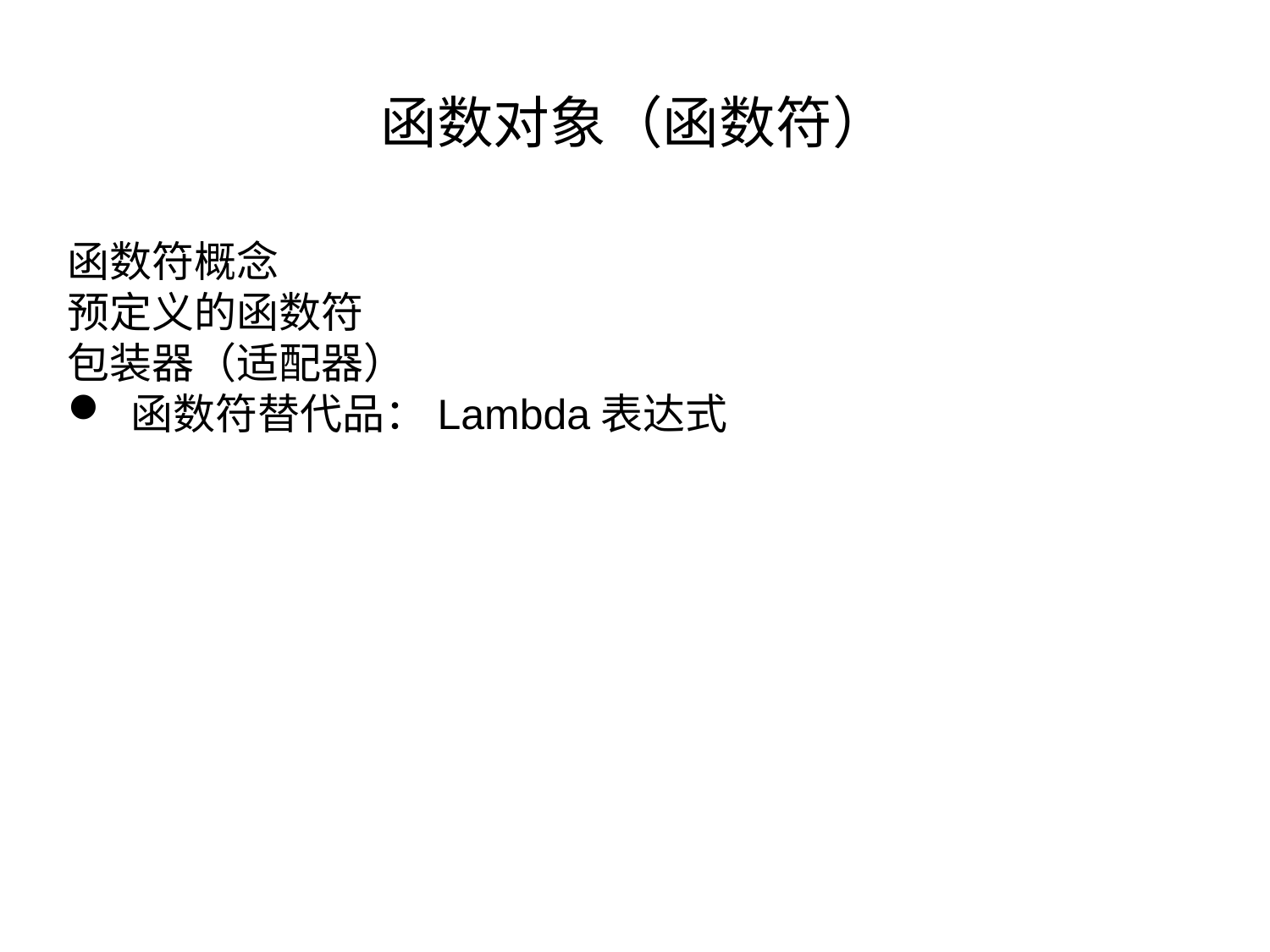

函数对象（函数符）
函数符概念
预定义的函数符
包装器（适配器）
函数符替代品：Lambda表达式